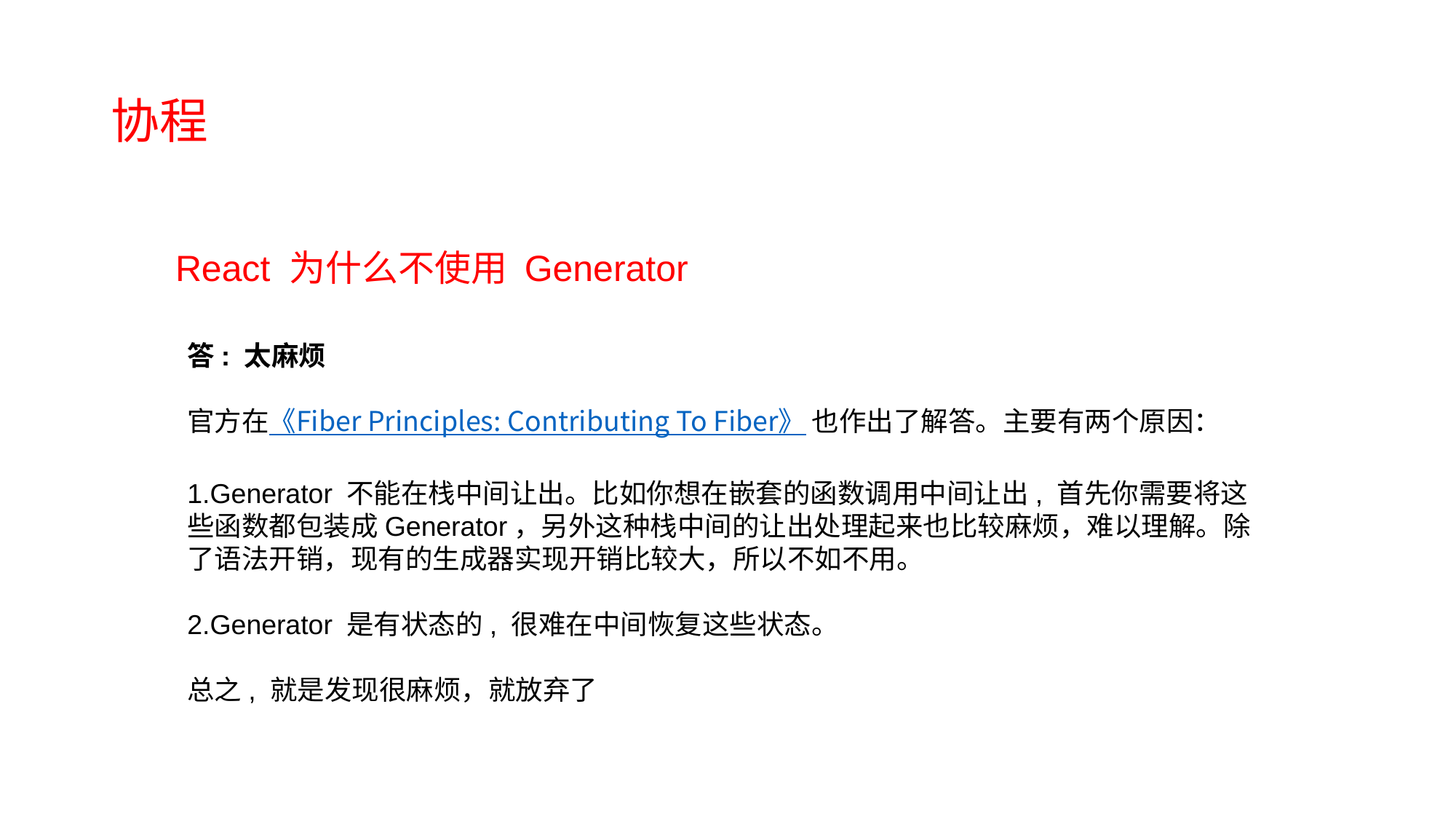

# 协程
React 为什么不使用 Generator
答: 太麻烦

官方在《Fiber Principles: Contributing To Fiber》 也作出了解答。主要有两个原因：

Generator 不能在栈中间让出。比如你想在嵌套的函数调用中间让出, 首先你需要将这些函数都包装成Generator，另外这种栈中间的让出处理起来也比较麻烦，难以理解。除了语法开销，现有的生成器实现开销比较大，所以不如不用。

Generator 是有状态的, 很难在中间恢复这些状态。
总之, 就是发现很麻烦，就放弃了